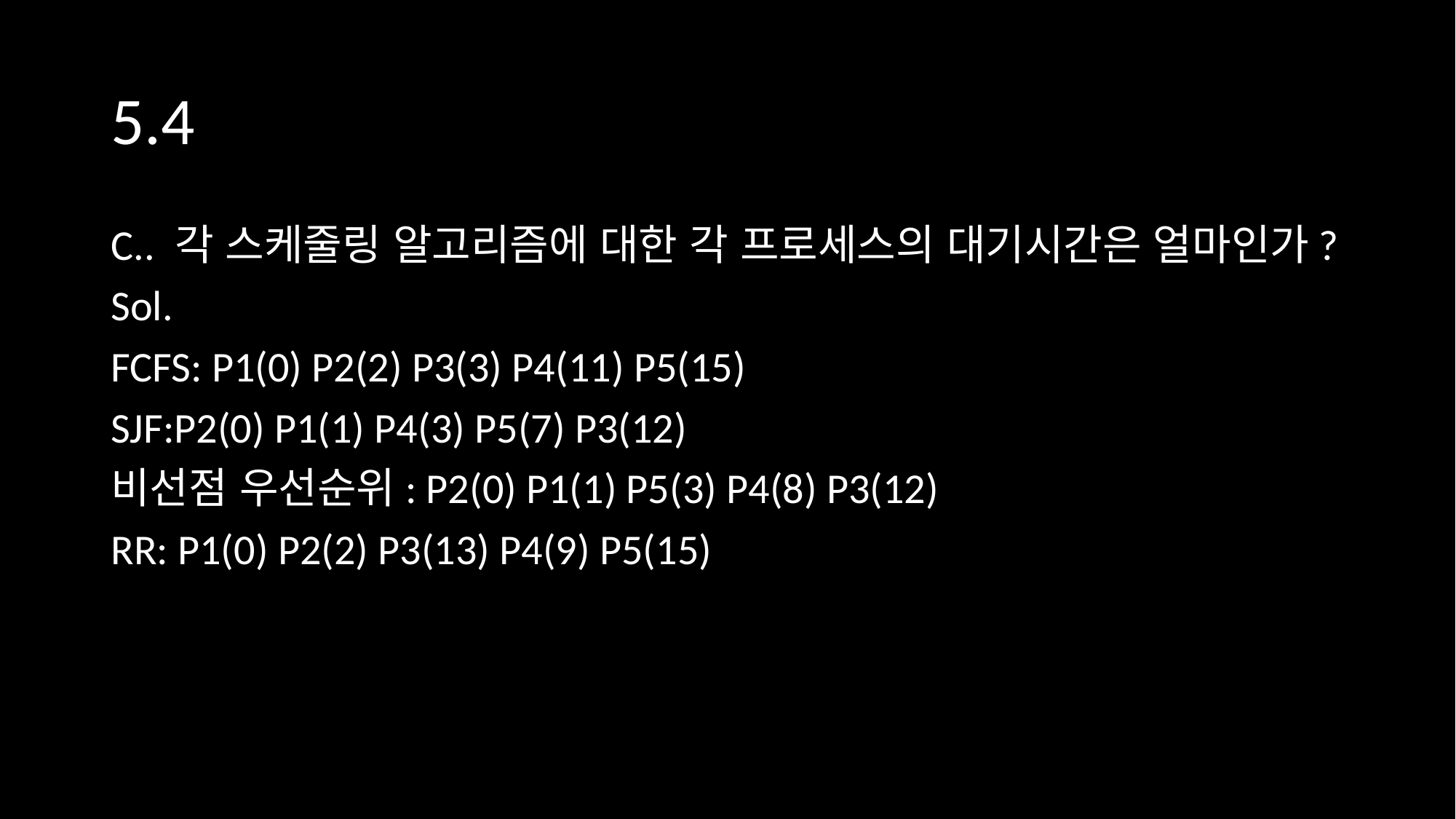

# 5.4
C.. 각 스케줄링 알고리즘에 대한 각 프로세스의 대기시간은 얼마인가?
Sol.
FCFS: P1(0) P2(2) P3(3) P4(11) P5(15)
SJF:P2(0) P1(1) P4(3) P5(7) P3(12)
비선점 우선순위: P2(0) P1(1) P5(3) P4(8) P3(12)
RR: P1(0) P2(2) P3(13) P4(9) P5(15)